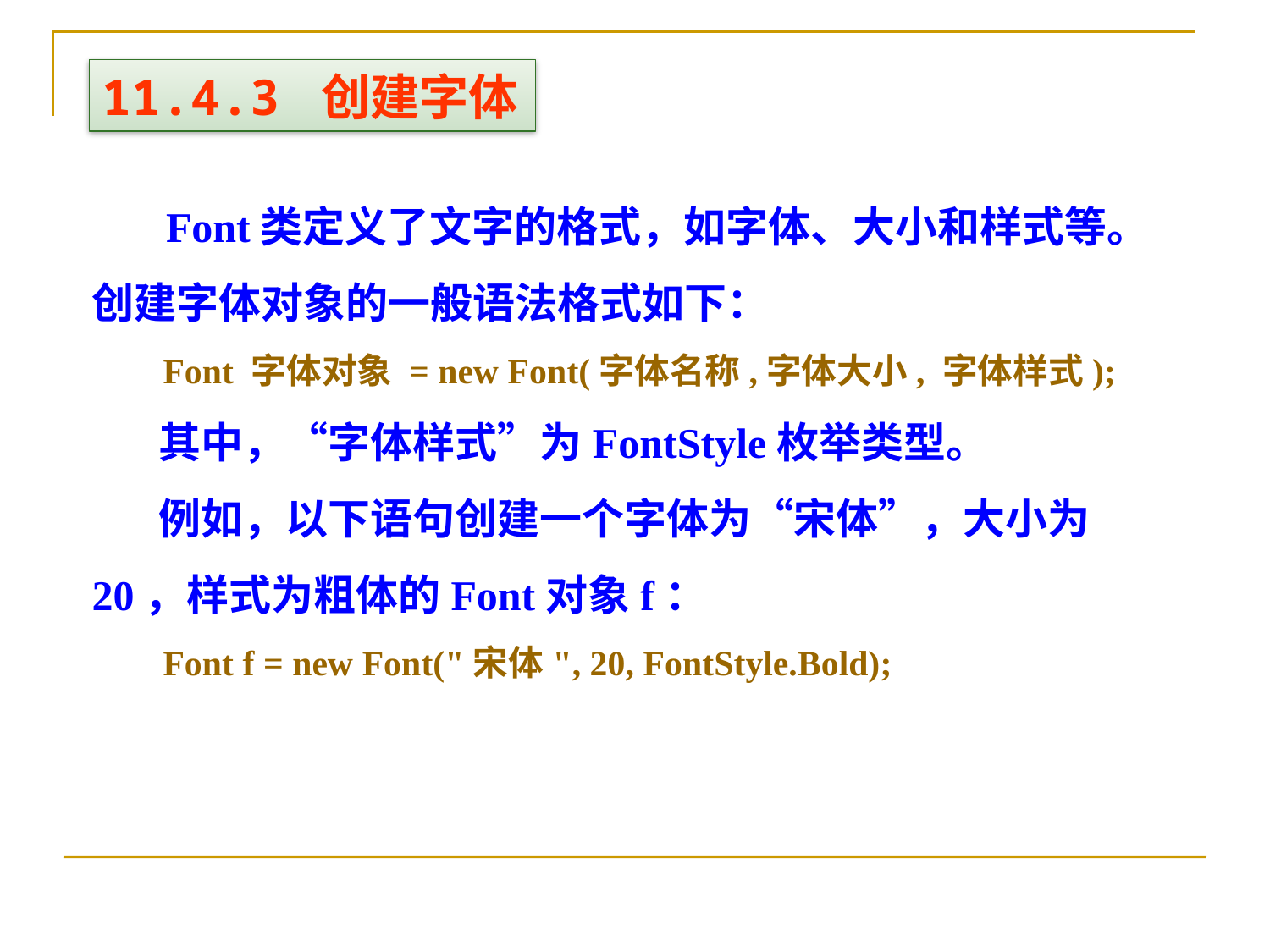

11.4.3 创建字体
       Font类定义了文字的格式，如字体、大小和样式等。创建字体对象的一般语法格式如下：
        Font 字体对象 = new Font(字体名称,字体大小, 字体样式);
      其中，“字体样式”为FontStyle枚举类型。
      例如，以下语句创建一个字体为“宋体”，大小为20，样式为粗体的Font对象f：
        Font f = new Font("宋体", 20, FontStyle.Bold);